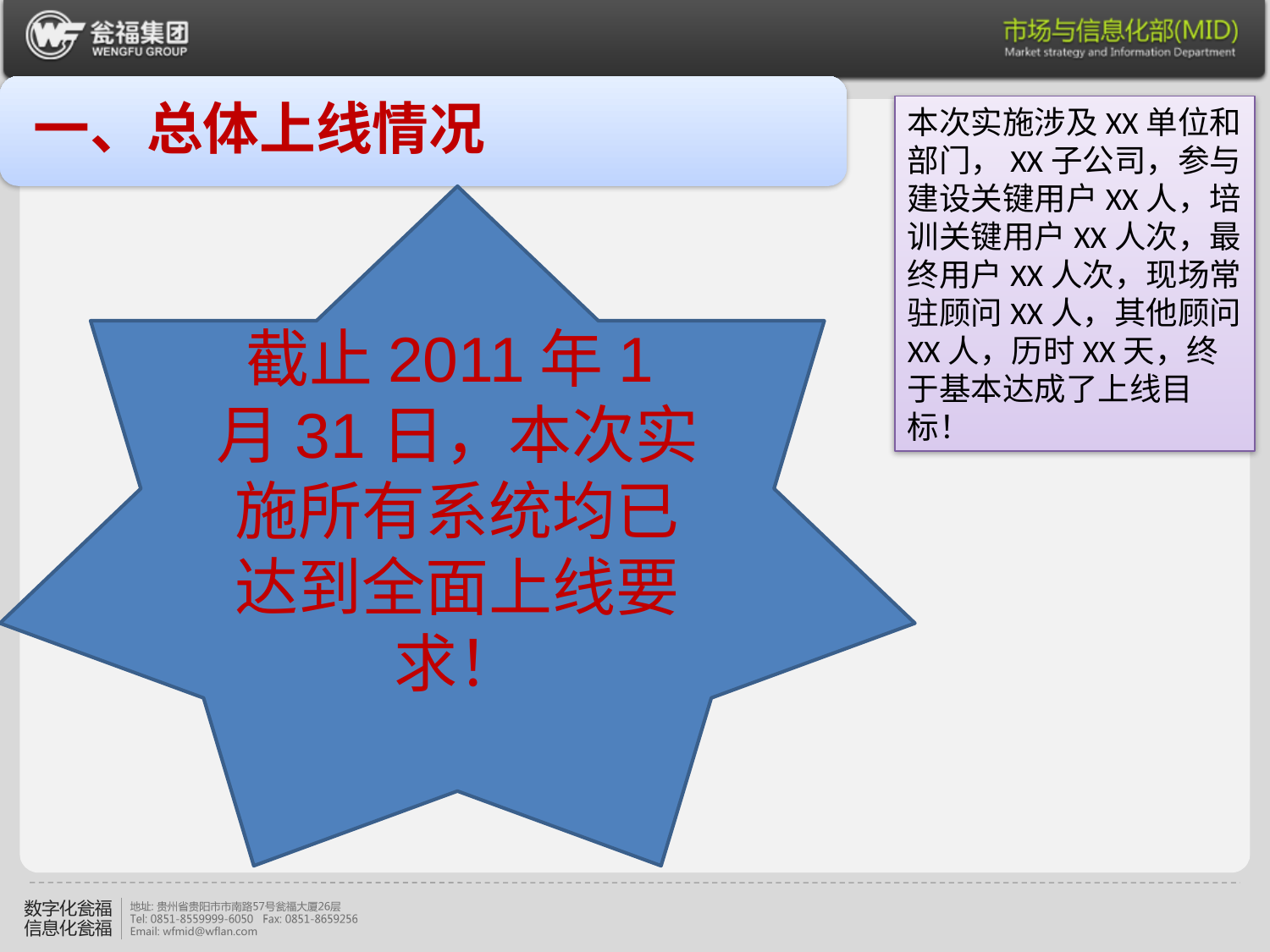

一、总体上线情况
本次实施涉及XX单位和部门，XX子公司，参与建设关键用户XX人，培训关键用户XX人次，最终用户XX人次，现场常驻顾问XX人，其他顾问XX人，历时XX天，终于基本达成了上线目标！
截止2011年1月31日，本次实施所有系统均已达到全面上线要求！